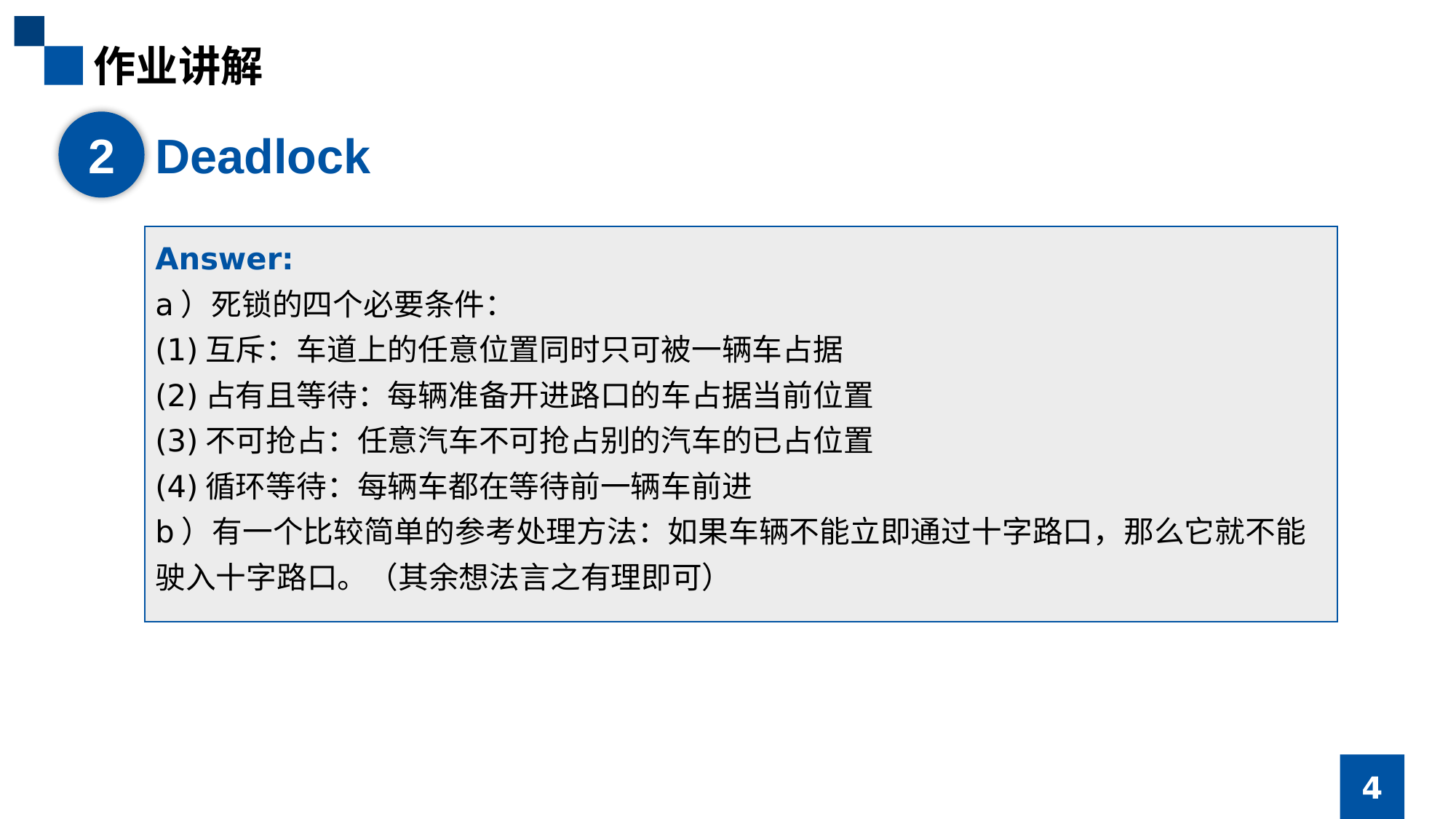

作业讲解
2
Deadlock
Answer:
a）死锁的四个必要条件：
(1)互斥：车道上的任意位置同时只可被一辆车占据
(2)占有且等待：每辆准备开进路口的车占据当前位置
(3)不可抢占：任意汽车不可抢占别的汽车的已占位置
(4)循环等待：每辆车都在等待前一辆车前进
b）有一个比较简单的参考处理方法：如果车辆不能立即通过十字路口，那么它就不能驶入十字路口。（其余想法言之有理即可）

4